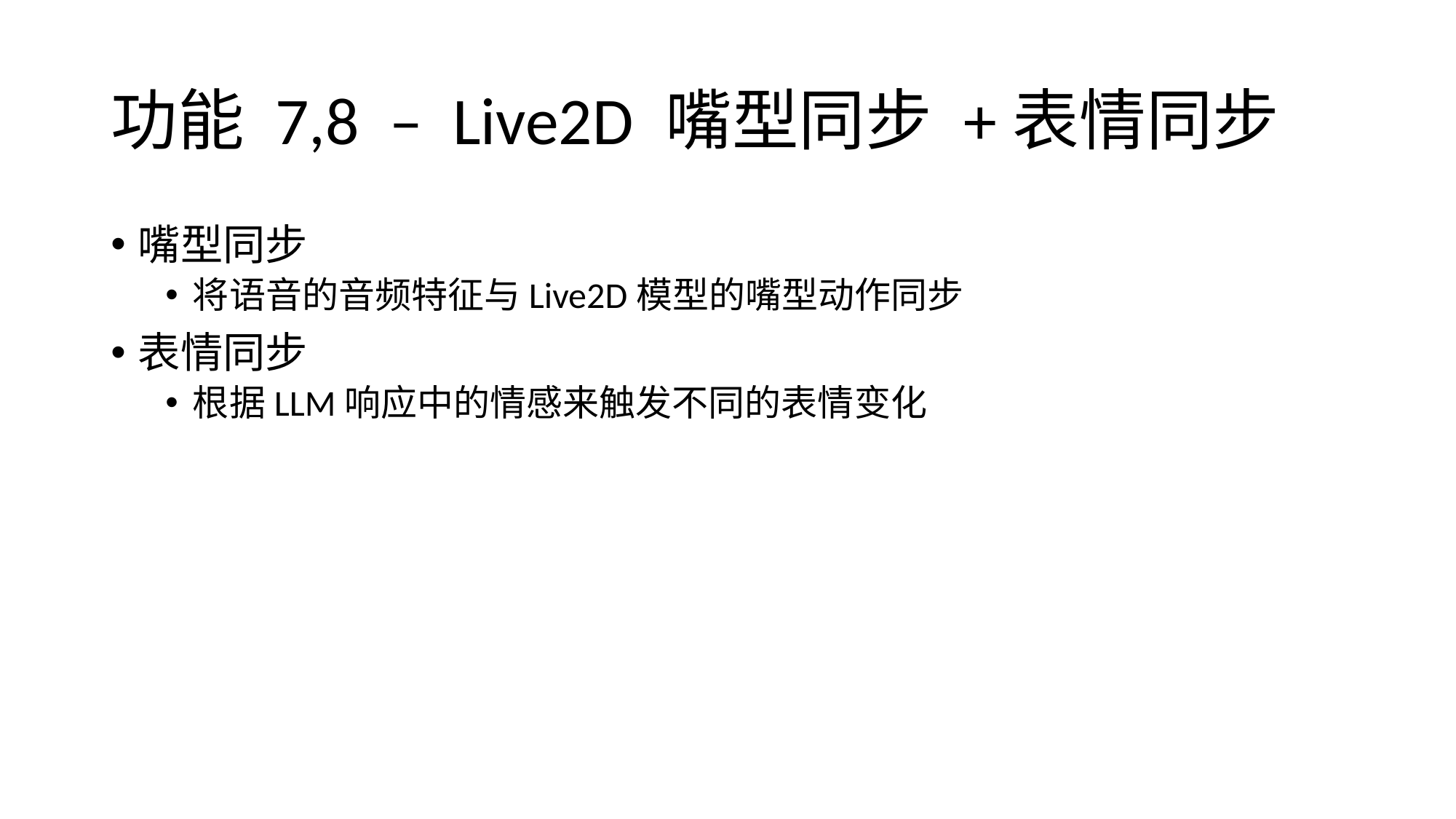

# 功能 7,8  –  Live2D 嘴型同步 +表情同步
嘴型同步
将语音的音频特征与Live2D模型的嘴型动作同步
表情同步
根据LLM响应中的情感来触发不同的表情变化